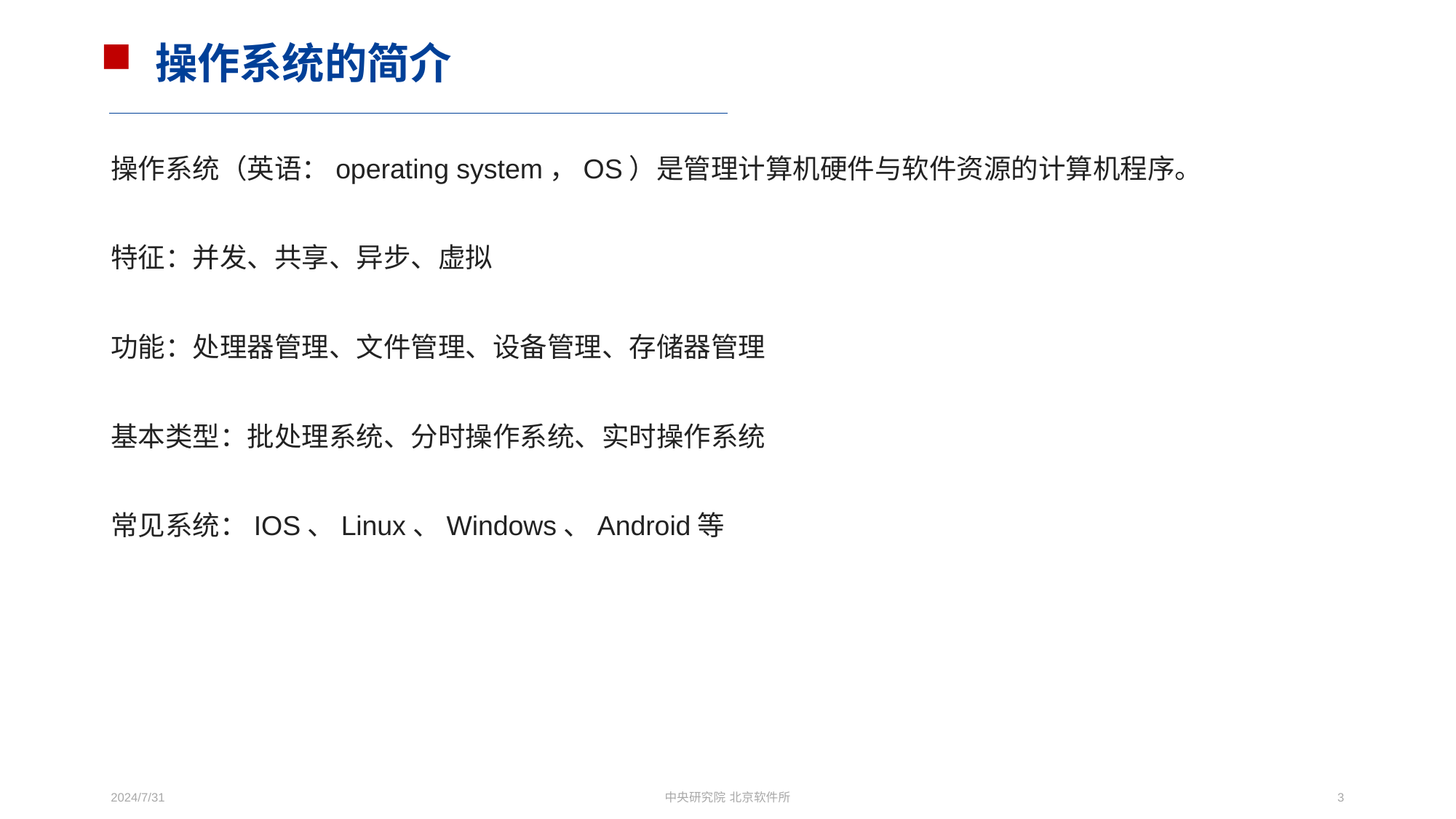

操作系统的简介
操作系统（英语：operating system，OS）是管理计算机硬件与软件资源的计算机程序。

特征：并发、共享、异步、虚拟

功能：处理器管理、文件管理、设备管理、存储器管理

基本类型：批处理系统、分时操作系统、实时操作系统

常见系统：IOS、Linux、Windows、Android等

2024/7/31
中央研究院 北京软件所
3